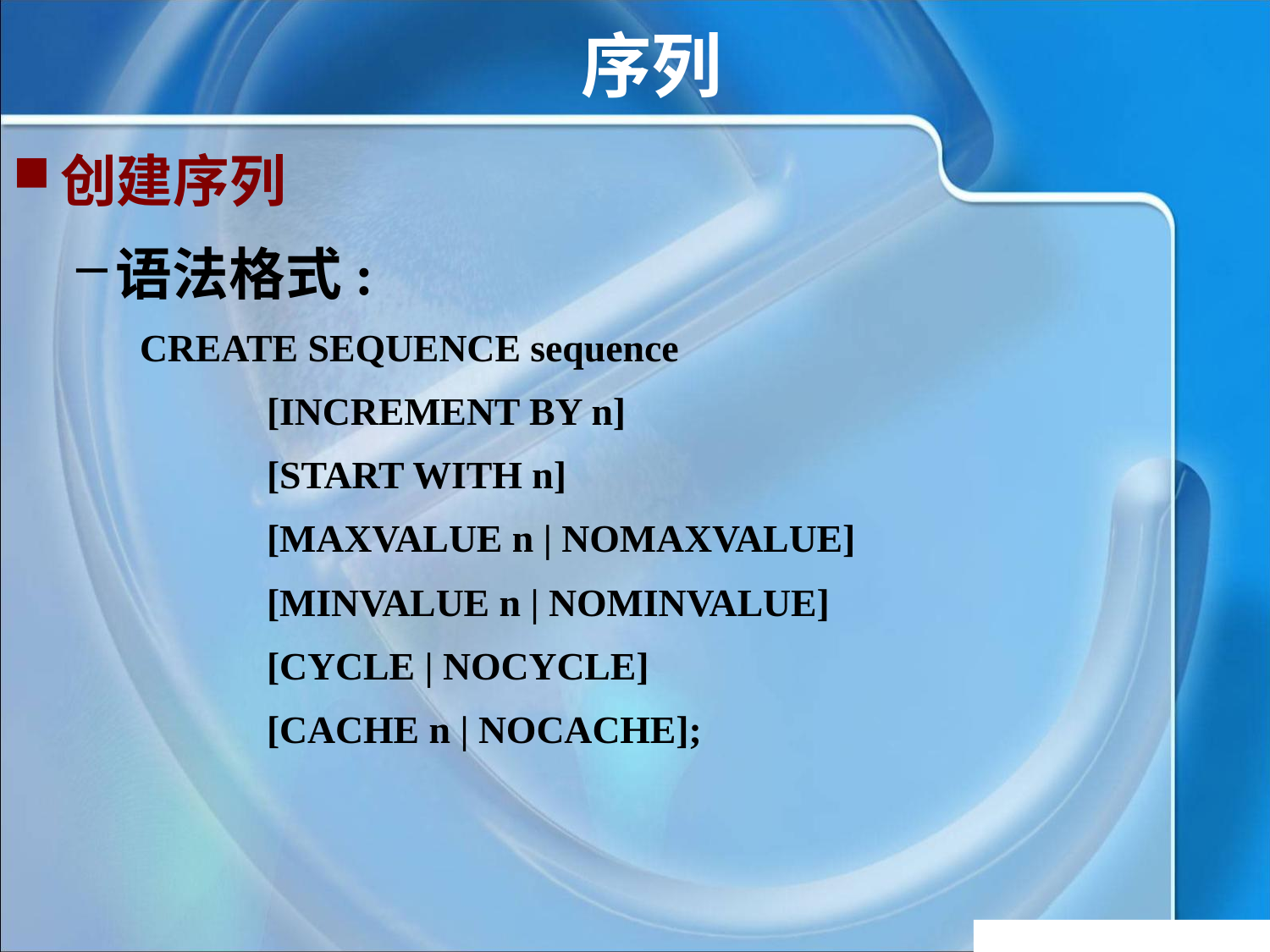

# 序列
创建序列
语法格式:
CREATE SEQUENCE sequence
	[INCREMENT BY n]
	[START WITH n]
	[MAXVALUE n | NOMAXVALUE]
	[MINVALUE n | NOMINVALUE]
	[CYCLE | NOCYCLE]
	[CACHE n | NOCACHE];

118